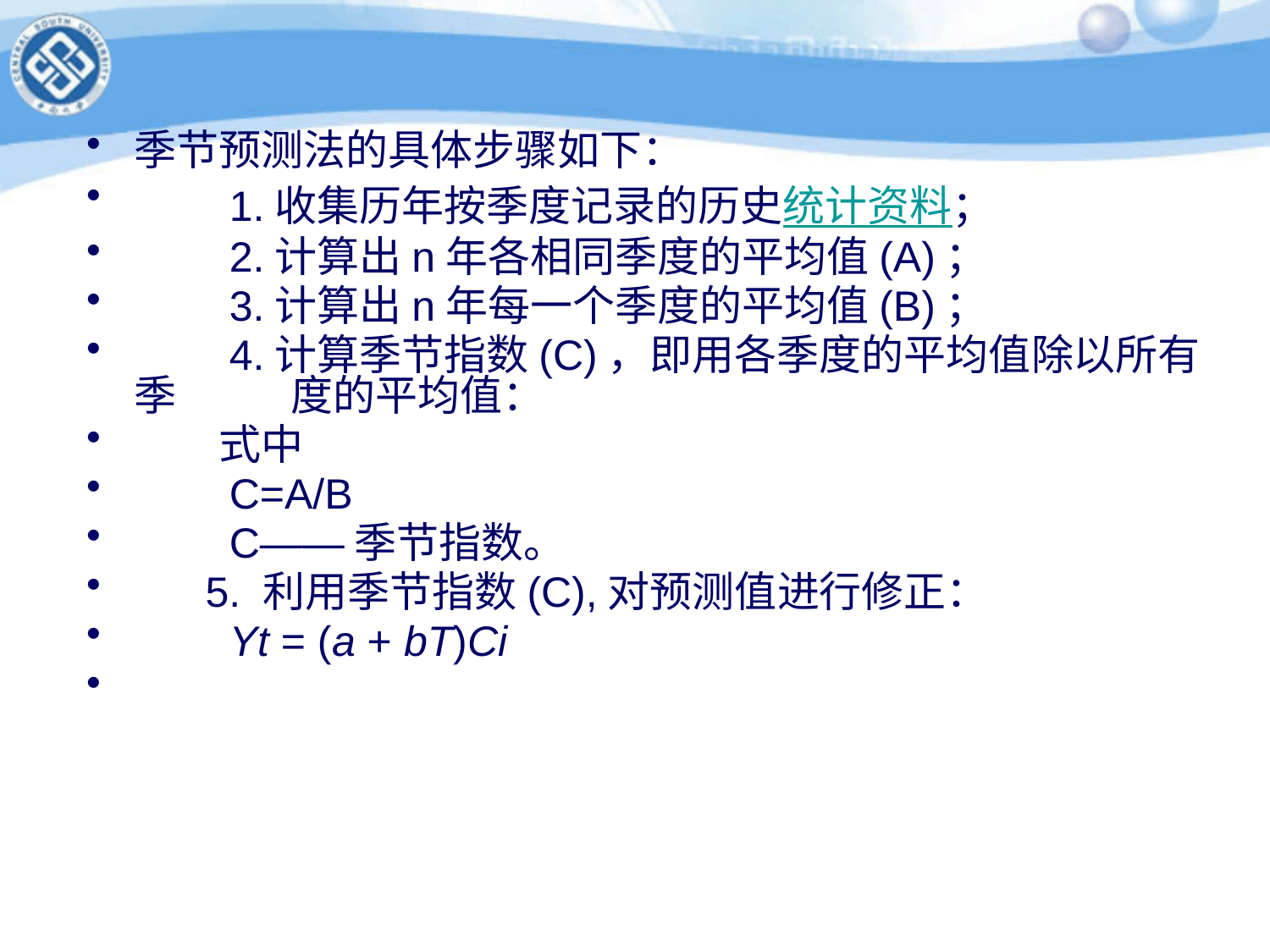

季节预测法的具体步骤如下：
　　1.收集历年按季度记录的历史统计资料；
　　2.计算出n年各相同季度的平均值(A)；
　　3.计算出n年每一个季度的平均值(B)；
　　4.计算季节指数(C)，即用各季度的平均值除以所有季            度的平均值：
　　式中
　　C=A/B
　　C——季节指数。
      5. 利用季节指数(C),对预测值进行修正：
　　Yt = (a + bT)Ci